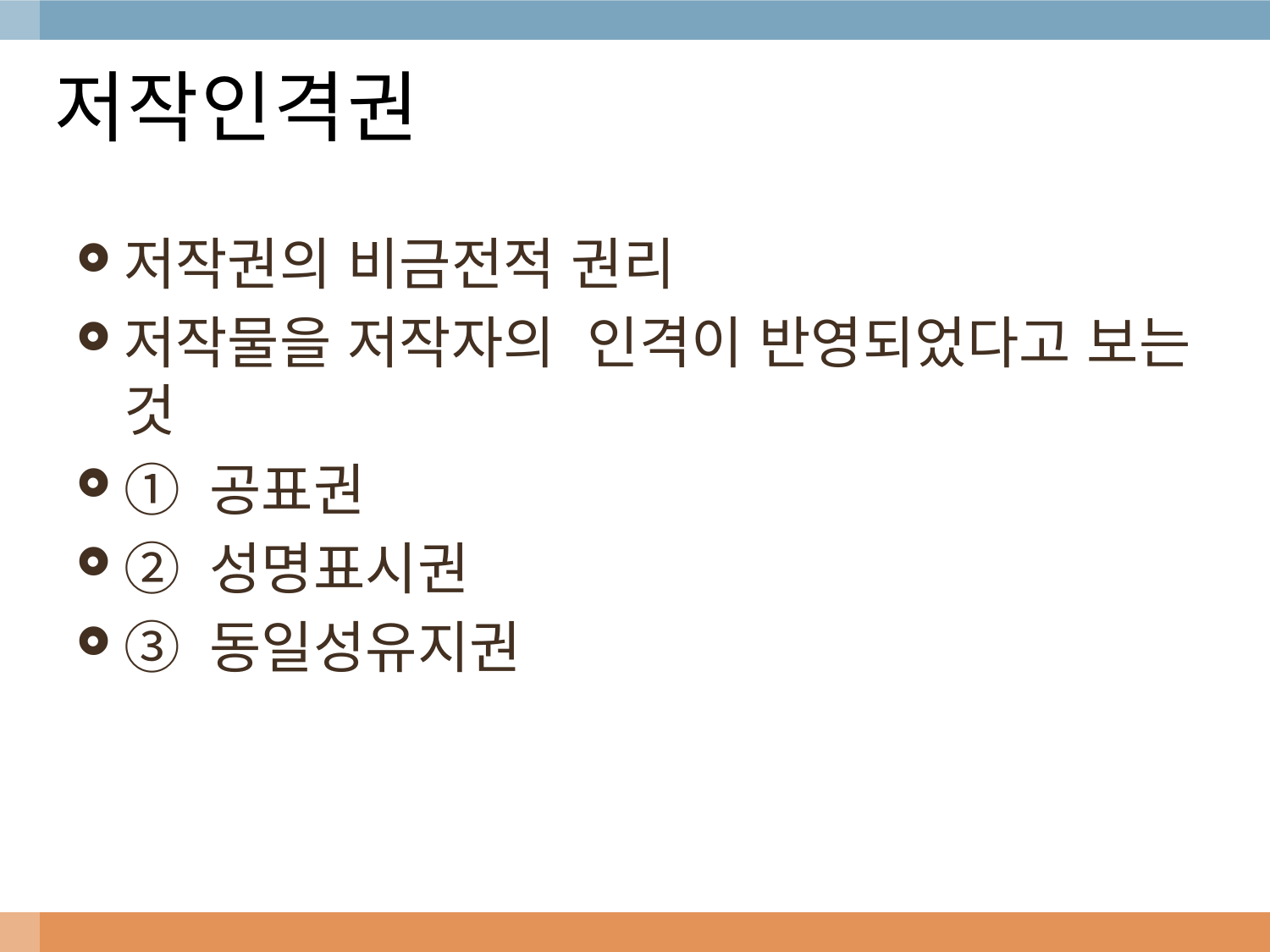

# 저작인격권
저작권의 비금전적 권리
저작물을 저작자의  인격이 반영되었다고 보는 것
① 공표권
② 성명표시권
③ 동일성유지권